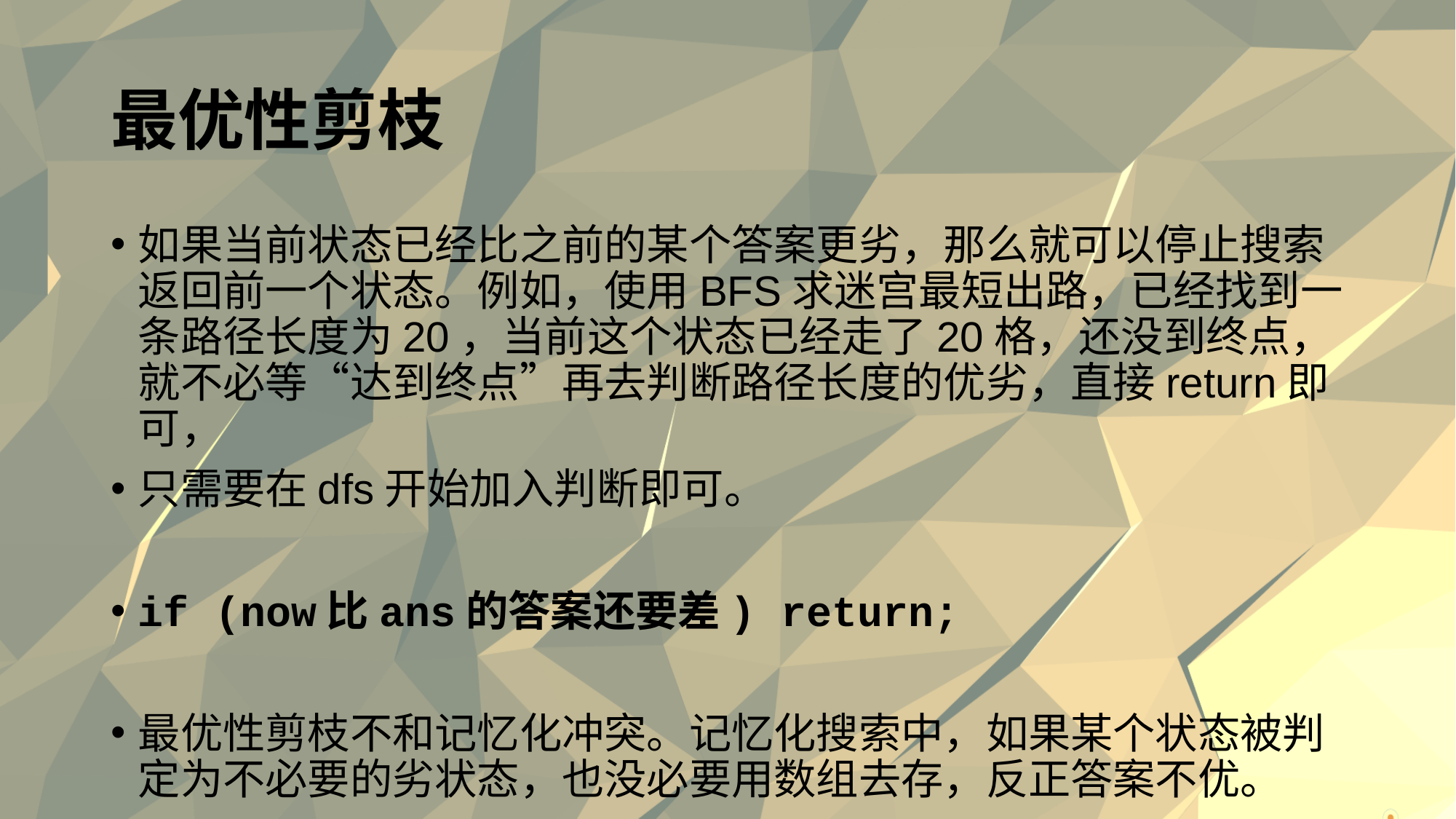

# 最优性剪枝
如果当前状态已经比之前的某个答案更劣，那么就可以停止搜索返回前一个状态。例如，使用BFS求迷宫最短出路，已经找到一条路径长度为20，当前这个状态已经走了20格，还没到终点，就不必等“达到终点”再去判断路径长度的优劣，直接return即可，
只需要在dfs开始加入判断即可。

if (now比ans的答案还要差) return;

最优性剪枝不和记忆化冲突。记忆化搜索中，如果某个状态被判定为不必要的劣状态，也没必要用数组去存，反正答案不优。